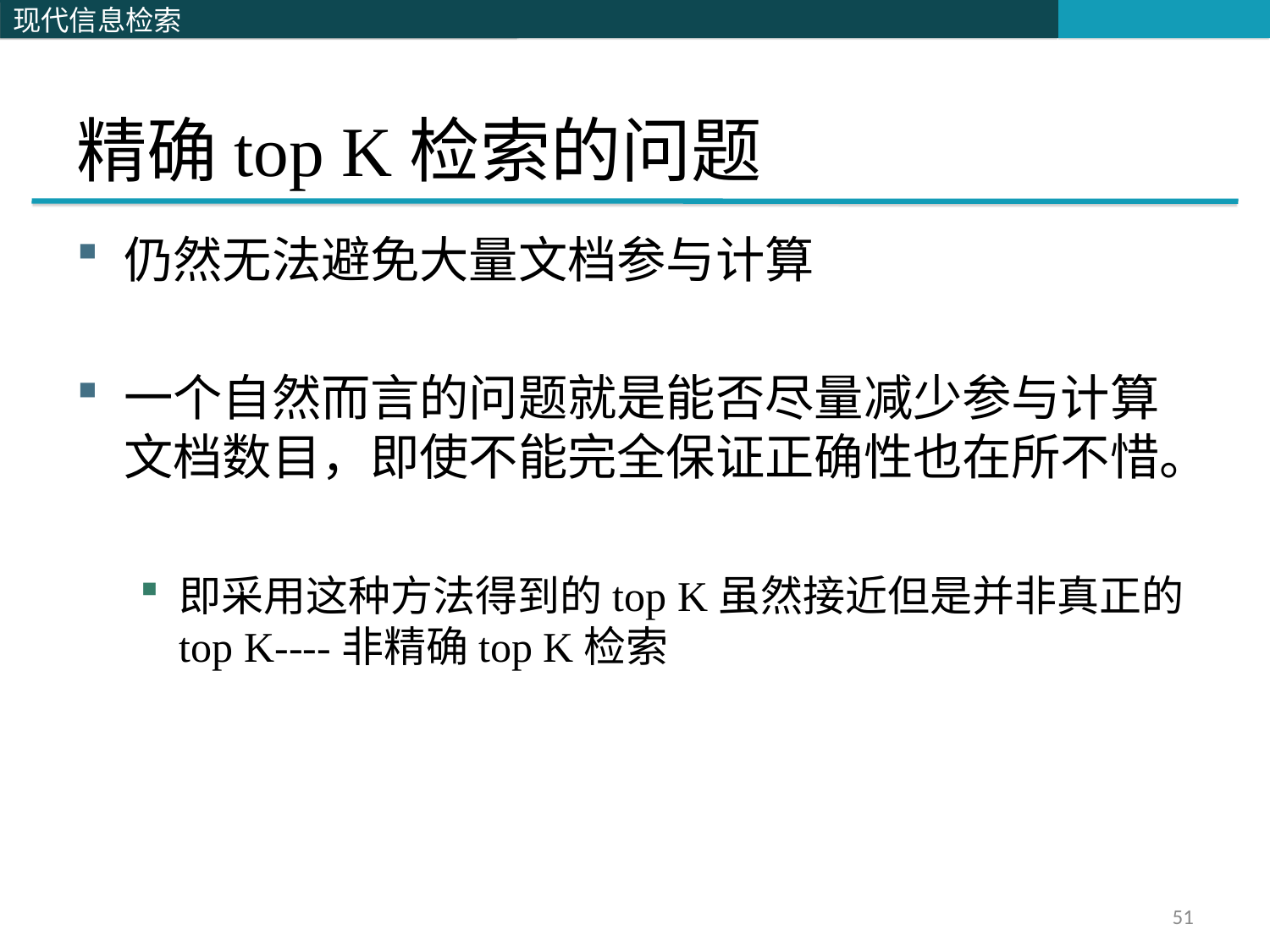

# 精确top K检索的问题
仍然无法避免大量文档参与计算

一个自然而言的问题就是能否尽量减少参与计算文档数目，即使不能完全保证正确性也在所不惜。

即采用这种方法得到的top K虽然接近但是并非真正的top K----非精确top K检索

51